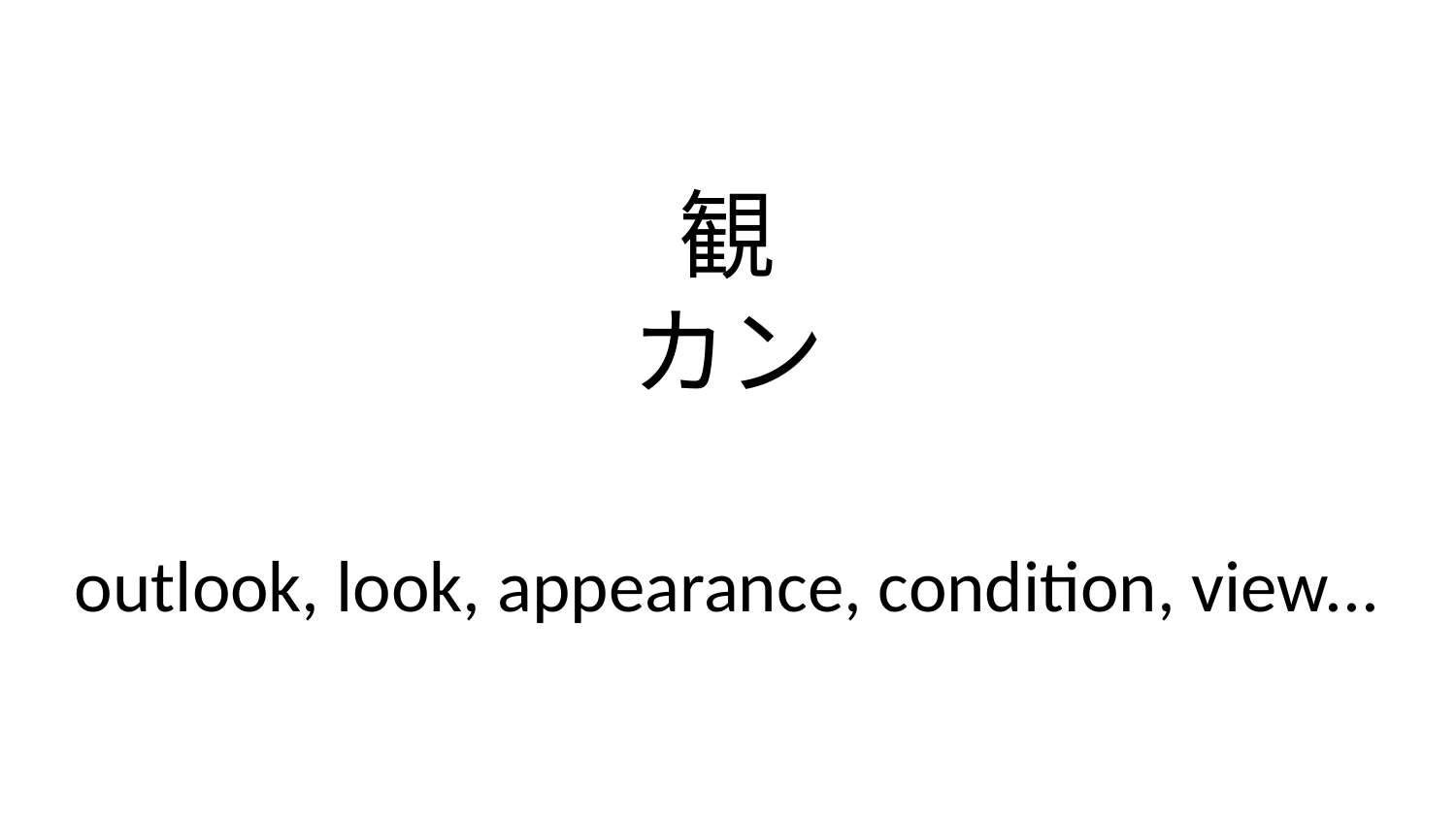

観
カン
outlook, look, appearance, condition, view...